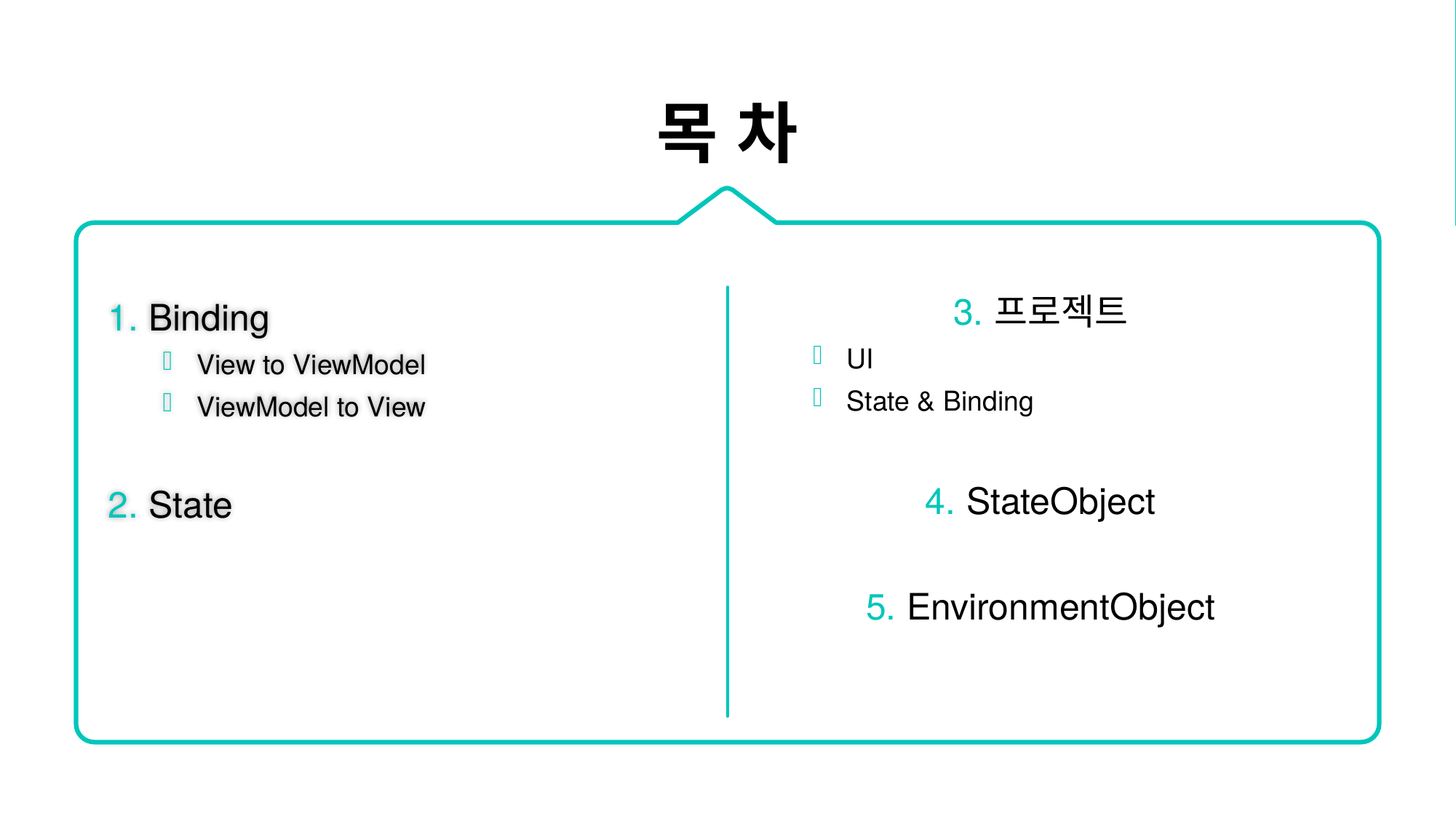

목 차

프로젝트
UI
State & Binding

StateObject

EnvironmentObject

Binding
View to ViewModel
ViewModel to View

State